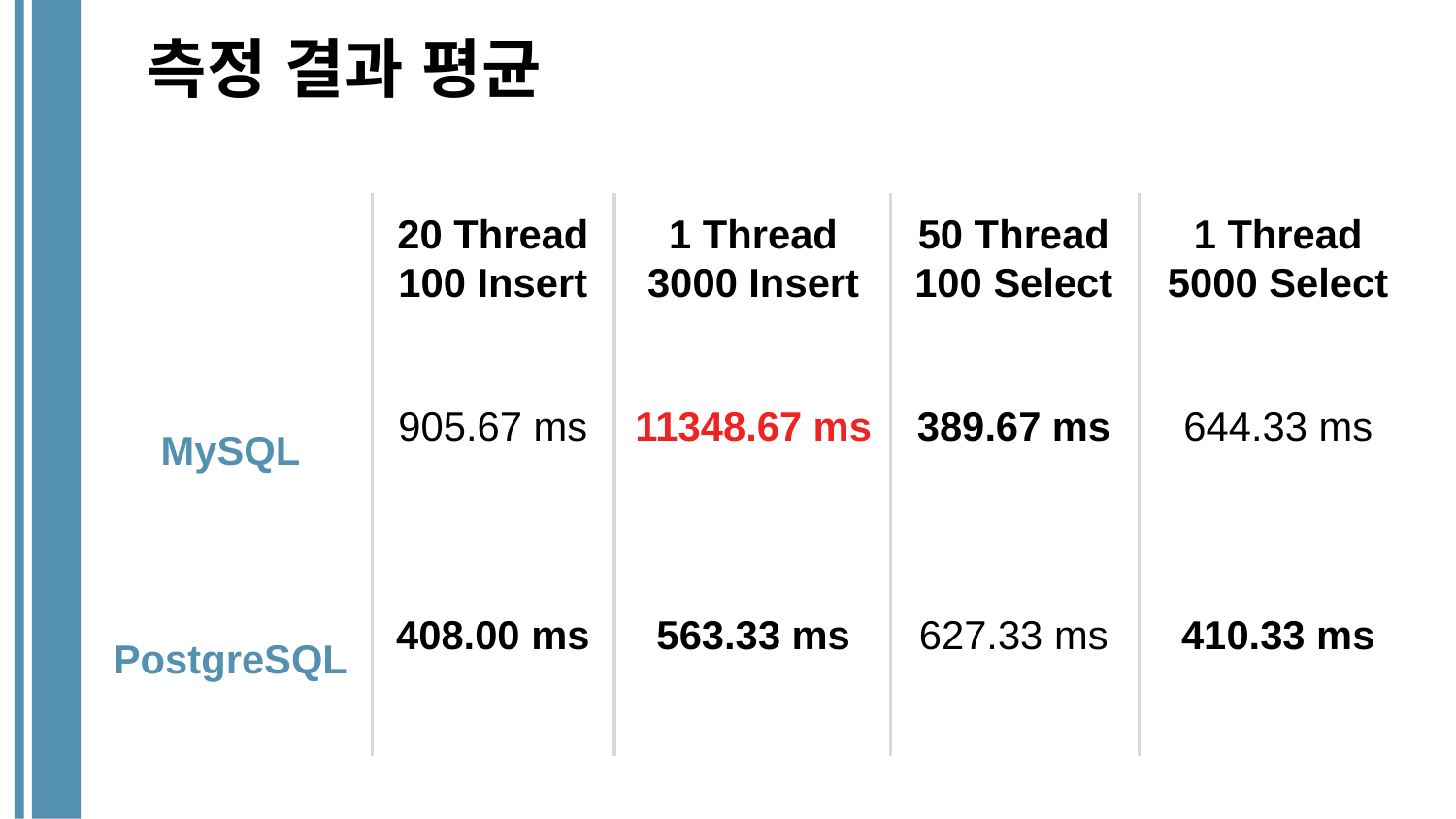

# 측정 결과 평균
20 Thread
100 Insert
1 Thread
3000 Insert
50 Thread
100 Select
1 Thread
5000 Select
MySQL
905.67 ms
11348.67 ms
389.67 ms
644.33 ms
PostgreSQL
408.00 ms
563.33 ms
627.33 ms
410.33 ms